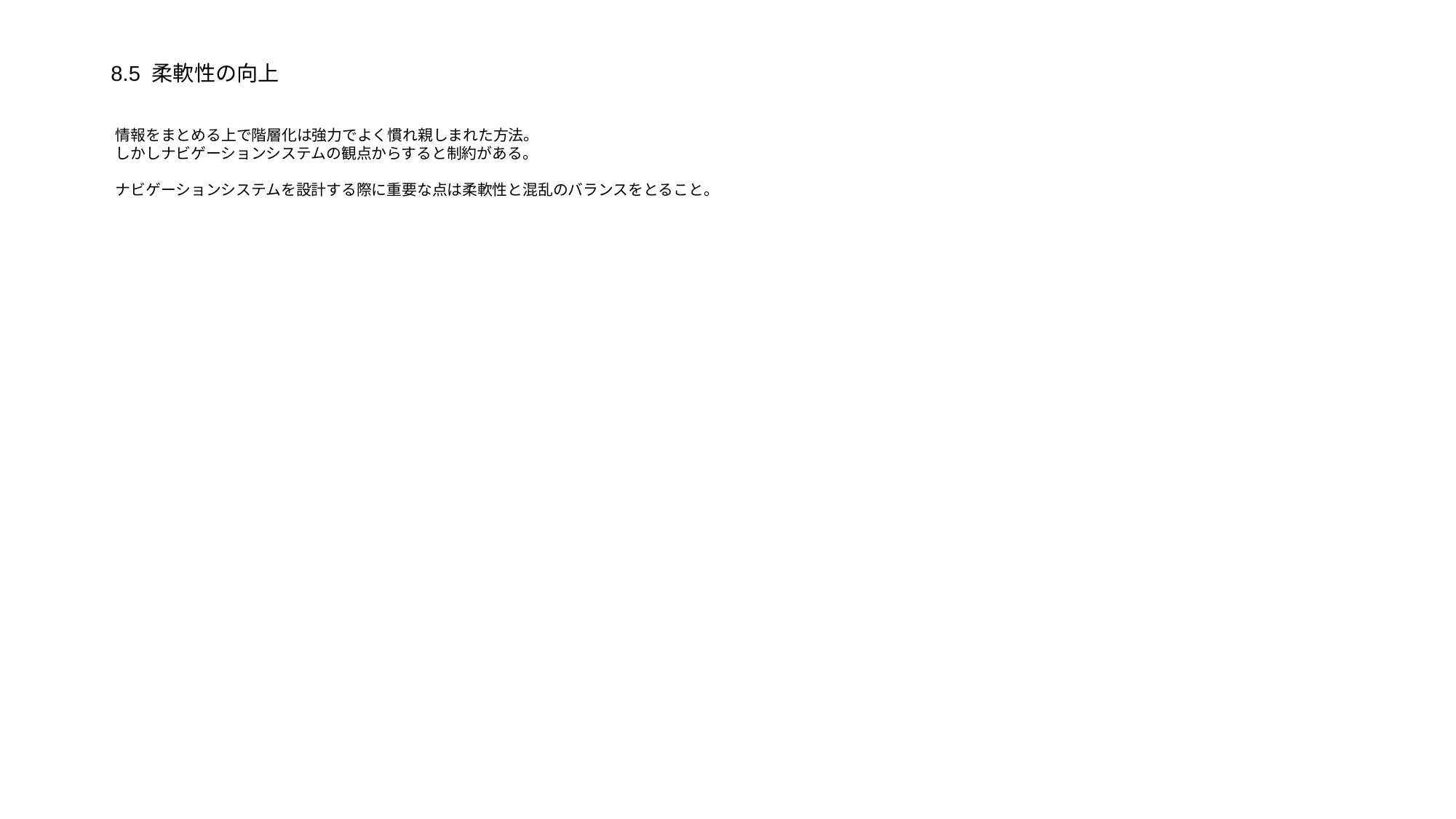

# 8.5 柔軟性の向上
情報をまとめる上で階層化は強力でよく慣れ親しまれた方法。
しかしナビゲーションシステムの観点からすると制約がある。

ナビゲーションシステムを設計する際に重要な点は柔軟性と混乱のバランスをとること。